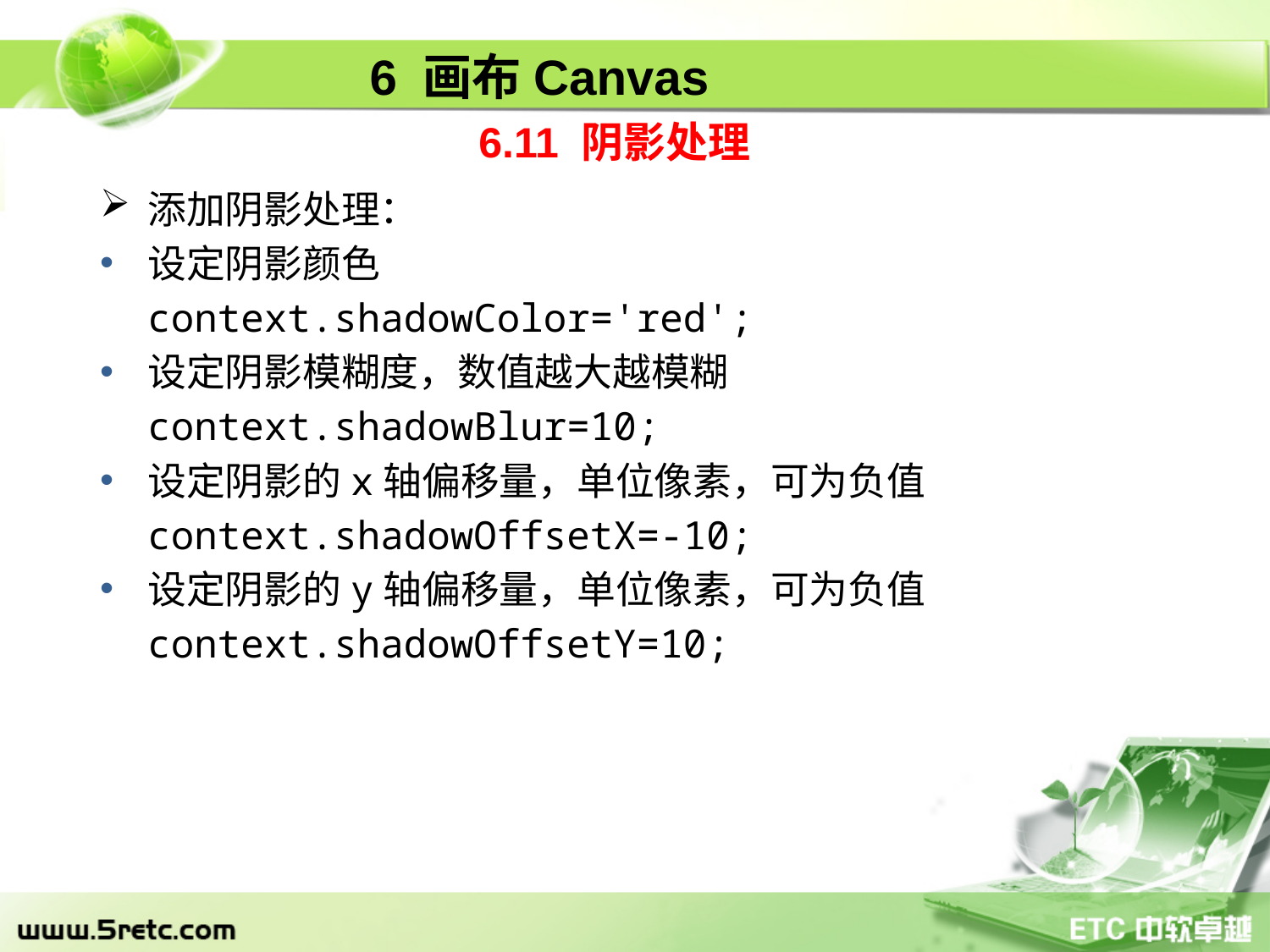

6 画布Canvas

6.11 阴影处理
添加阴影处理：
设定阴影颜色
	context.shadowColor='red';
设定阴影模糊度，数值越大越模糊
	context.shadowBlur=10;
设定阴影的x轴偏移量，单位像素，可为负值
	context.shadowOffsetX=-10;
设定阴影的y轴偏移量，单位像素，可为负值
	context.shadowOffsetY=10;